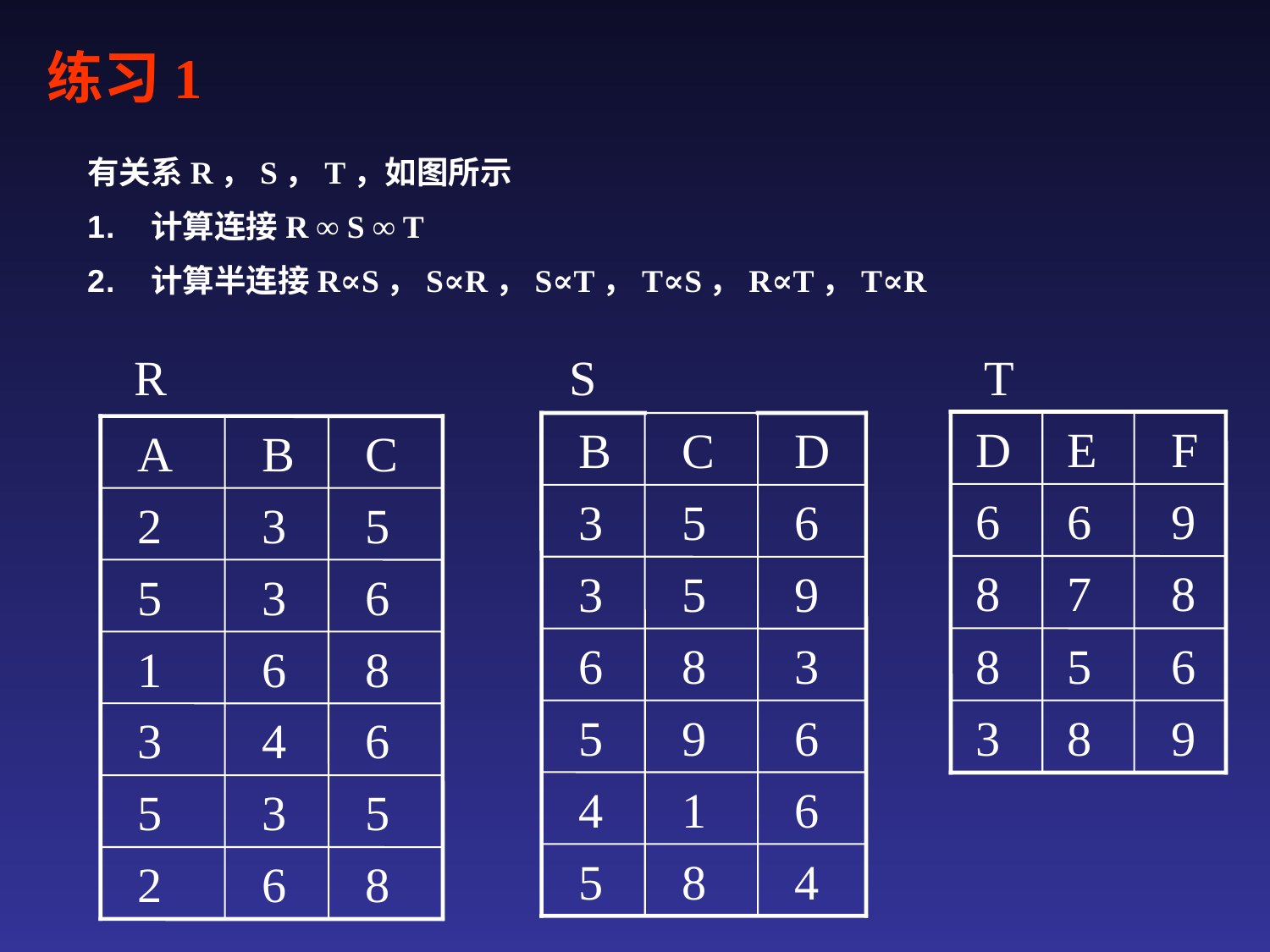

练习1
有关系R，S，T，如图所示
计算连接R ∞ S ∞ T
计算半连接R∝S，S∝R，S∝T，T∝S，R∝T，T∝R
  R
  S
  T
 D

 E

  F

  B

  C

  D

  A

  B

  C

 6

 6
  9
  3

  5
  6
  2

  3
  5
 8

 7
  8
  3

  5
  9
  5

  3
  6
 8

 5
  6
  6

  8
  3
  1

  6
  8
  5

  9
  6
 3

 8
  9
  3

  4
  6
  4

  1
  6

  5

  3
  5
  5

  8
  4
  2

  6
  8